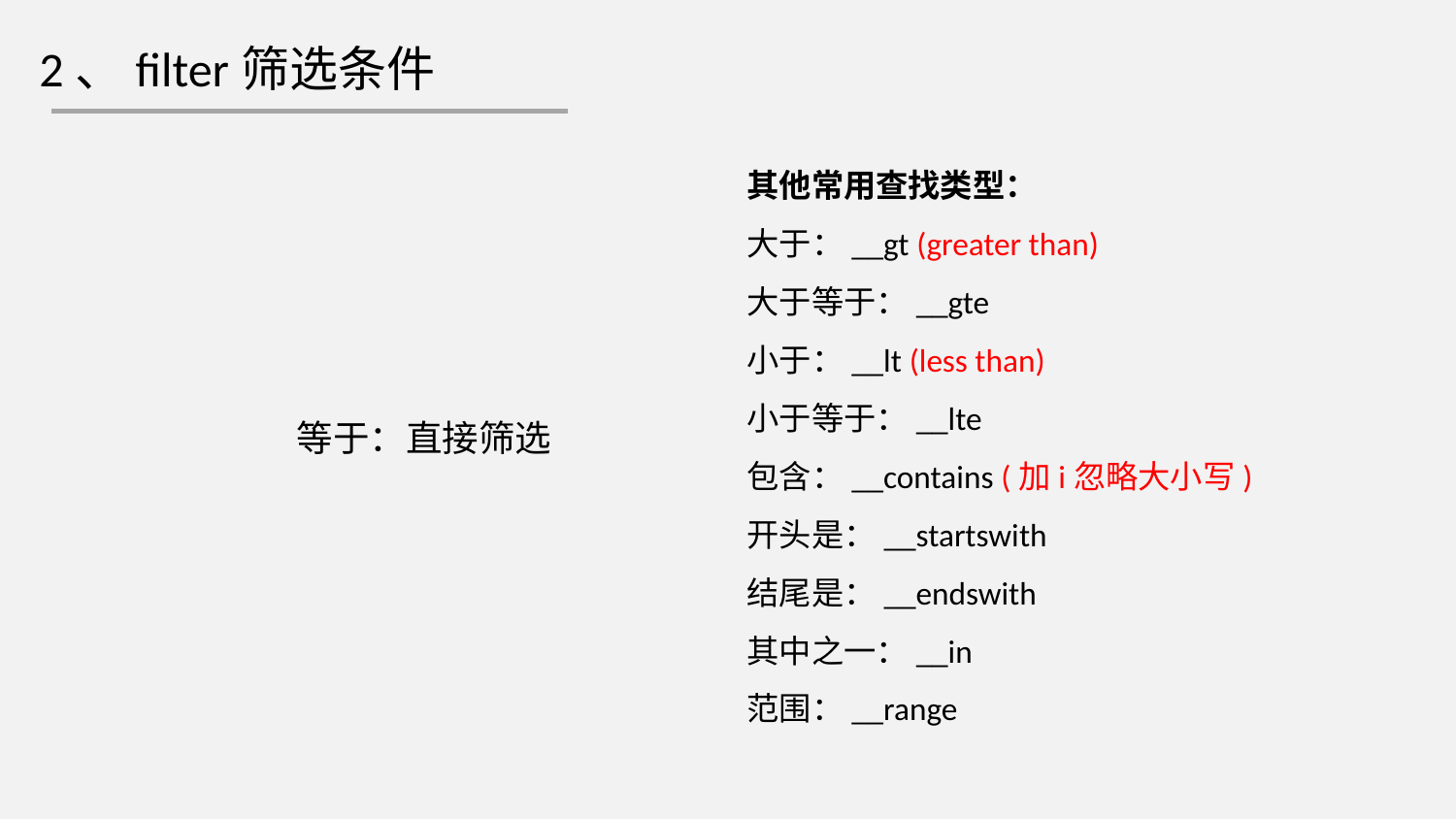

2、filter筛选条件
其他常用查找类型：
大于：__gt (greater than)
大于等于：__gte
小于：__lt (less than)
小于等于：__lte
包含：__contains (加i忽略大小写)
开头是：__startswith
结尾是：__endswith
其中之一：__in
范围：__range
等于：直接筛选